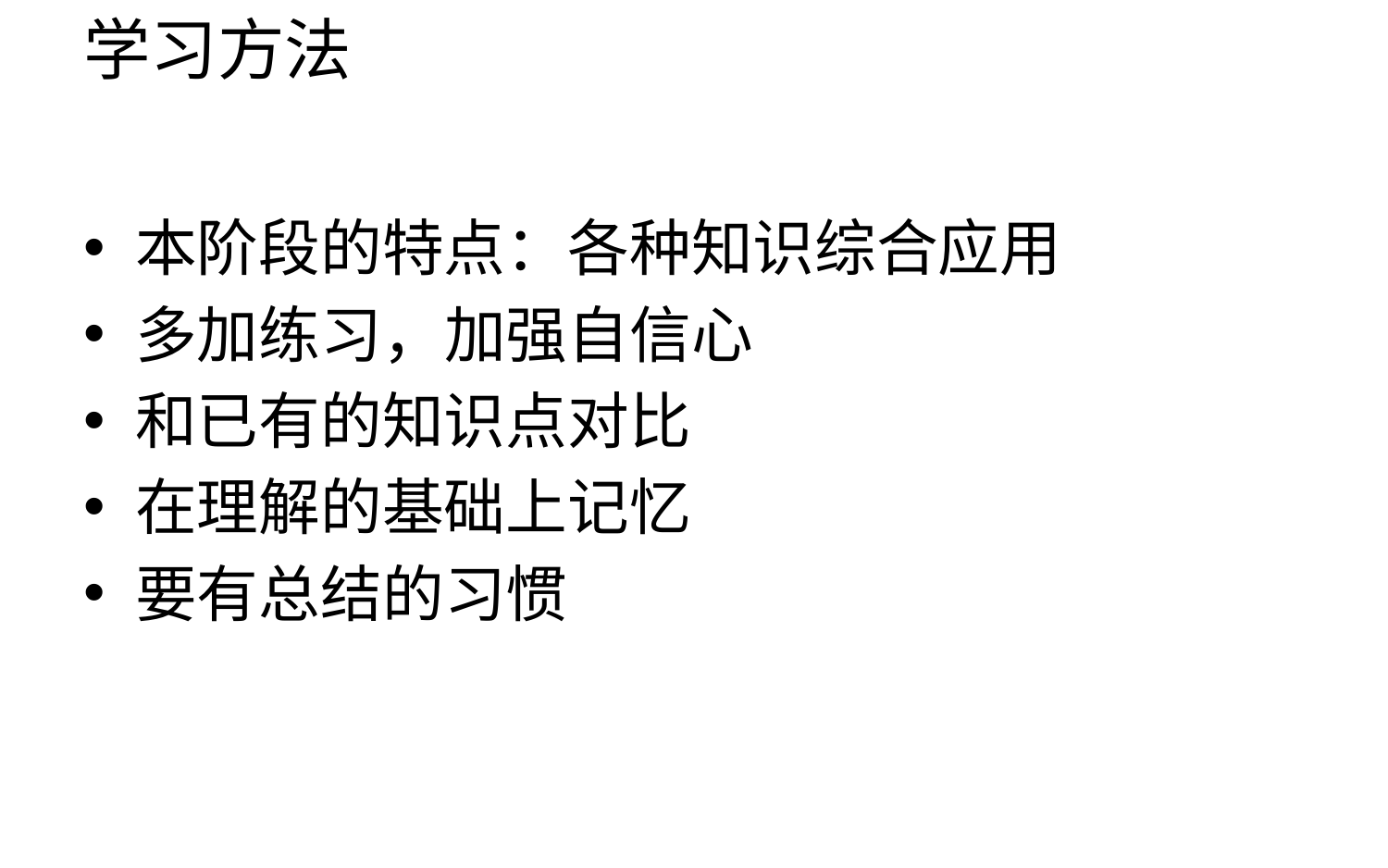

# 学习方法
本阶段的特点：各种知识综合应用
多加练习，加强自信心
和已有的知识点对比
在理解的基础上记忆
要有总结的习惯